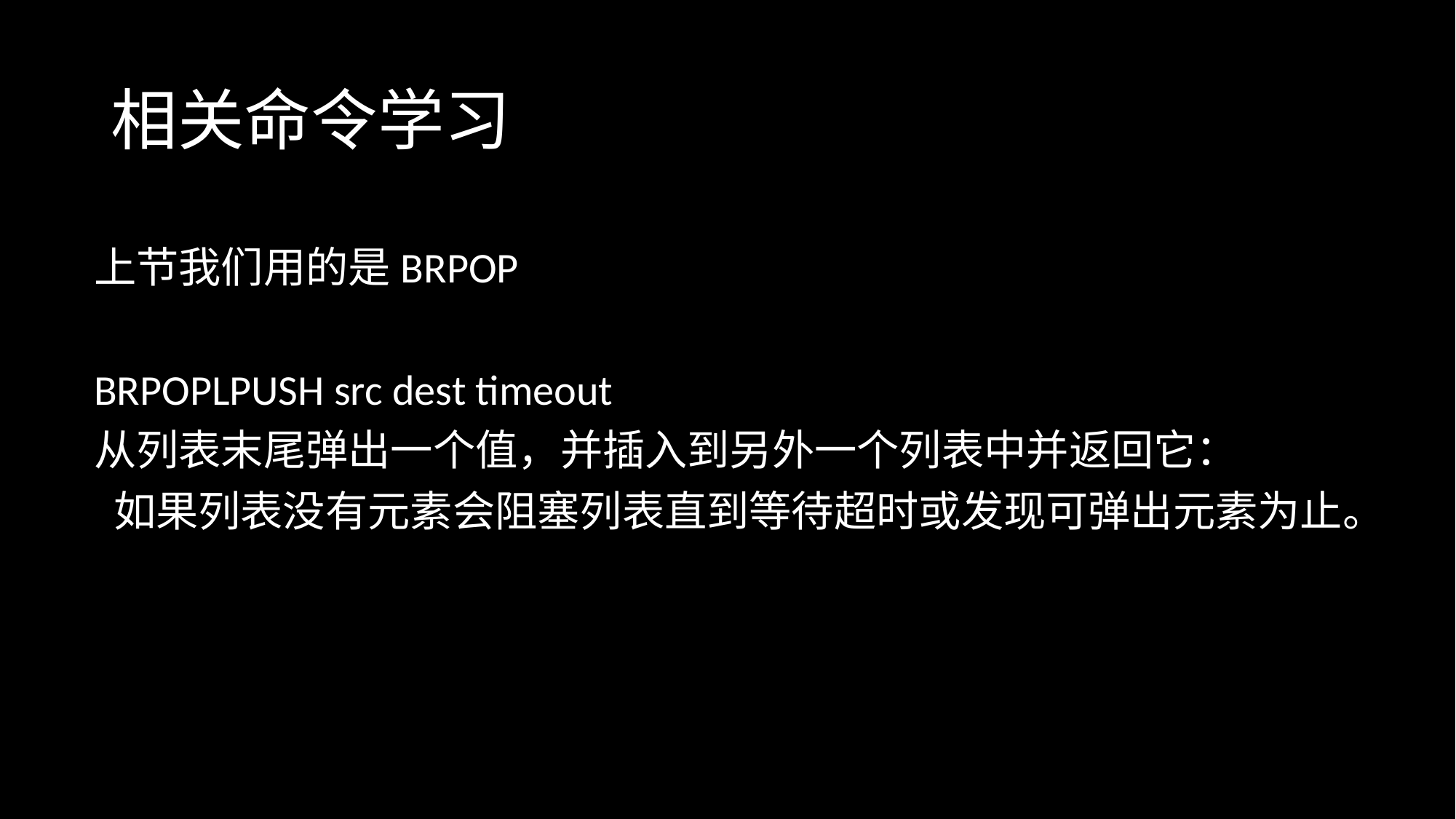

# 相关命令学习

上节我们用的是BRPOP

BRPOPLPUSH src dest timeout
从列表末尾弹出一个值，并插入到另外一个列表中并返回它：
 如果列表没有元素会阻塞列表直到等待超时或发现可弹出元素为止。